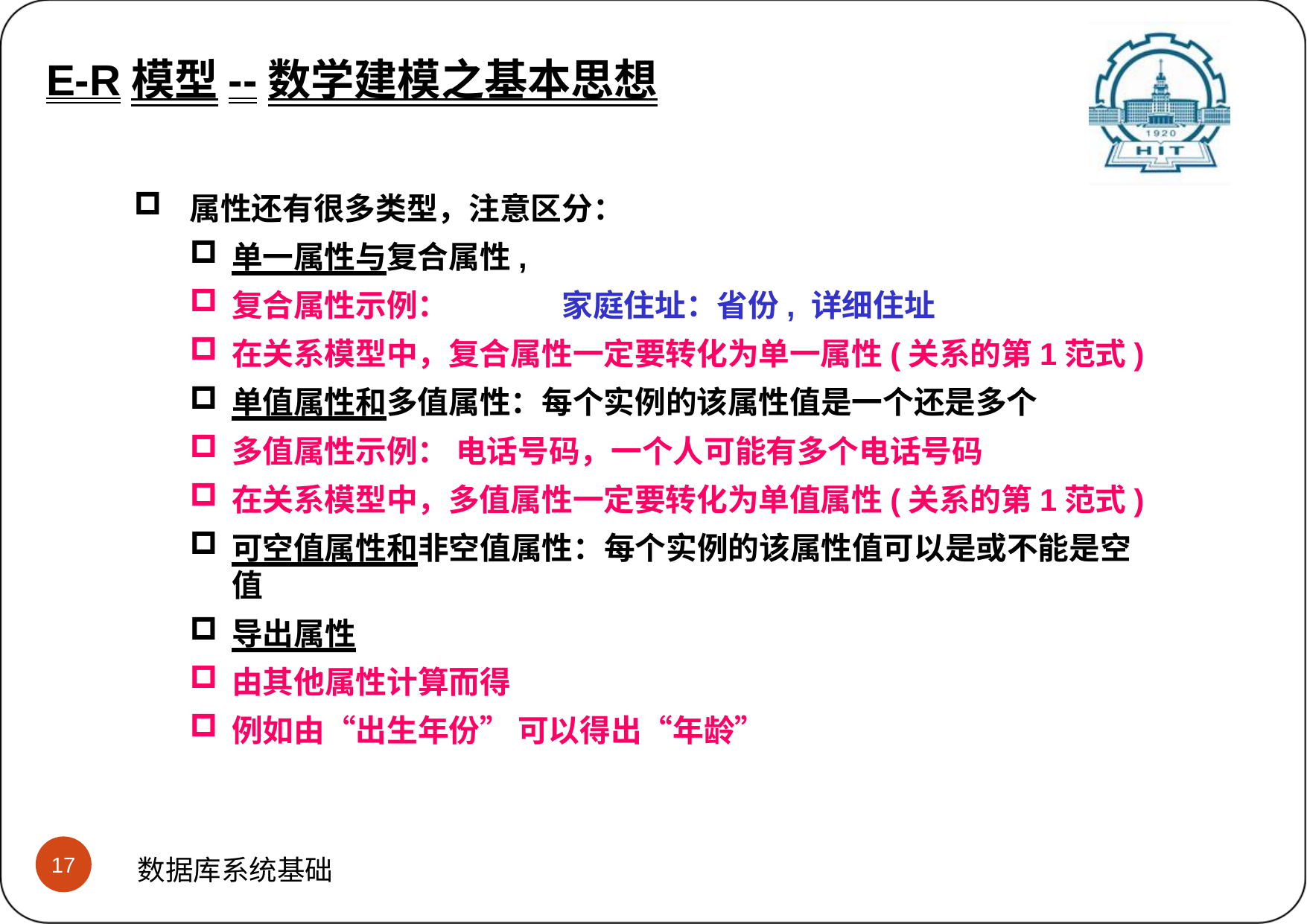

E-R模型--数学建模之基本思想
# E-R模型--数据建模之基本思想 (4)怎样刻画实体呢?
属性还有很多类型，注意区分：
单一属性与复合属性,
复合属性示例：	家庭住址：省份, 详细住址
在关系模型中，复合属性一定要转化为单一属性(关系的第1范式)
单值属性和多值属性：每个实例的该属性值是一个还是多个
多值属性示例： 电话号码，一个人可能有多个电话号码
在关系模型中，多值属性一定要转化为单值属性(关系的第1范式)
可空值属性和非空值属性：每个实例的该属性值可以是或不能是空值
导出属性
由其他属性计算而得
例如由“出生年份” 可以得出“年龄”